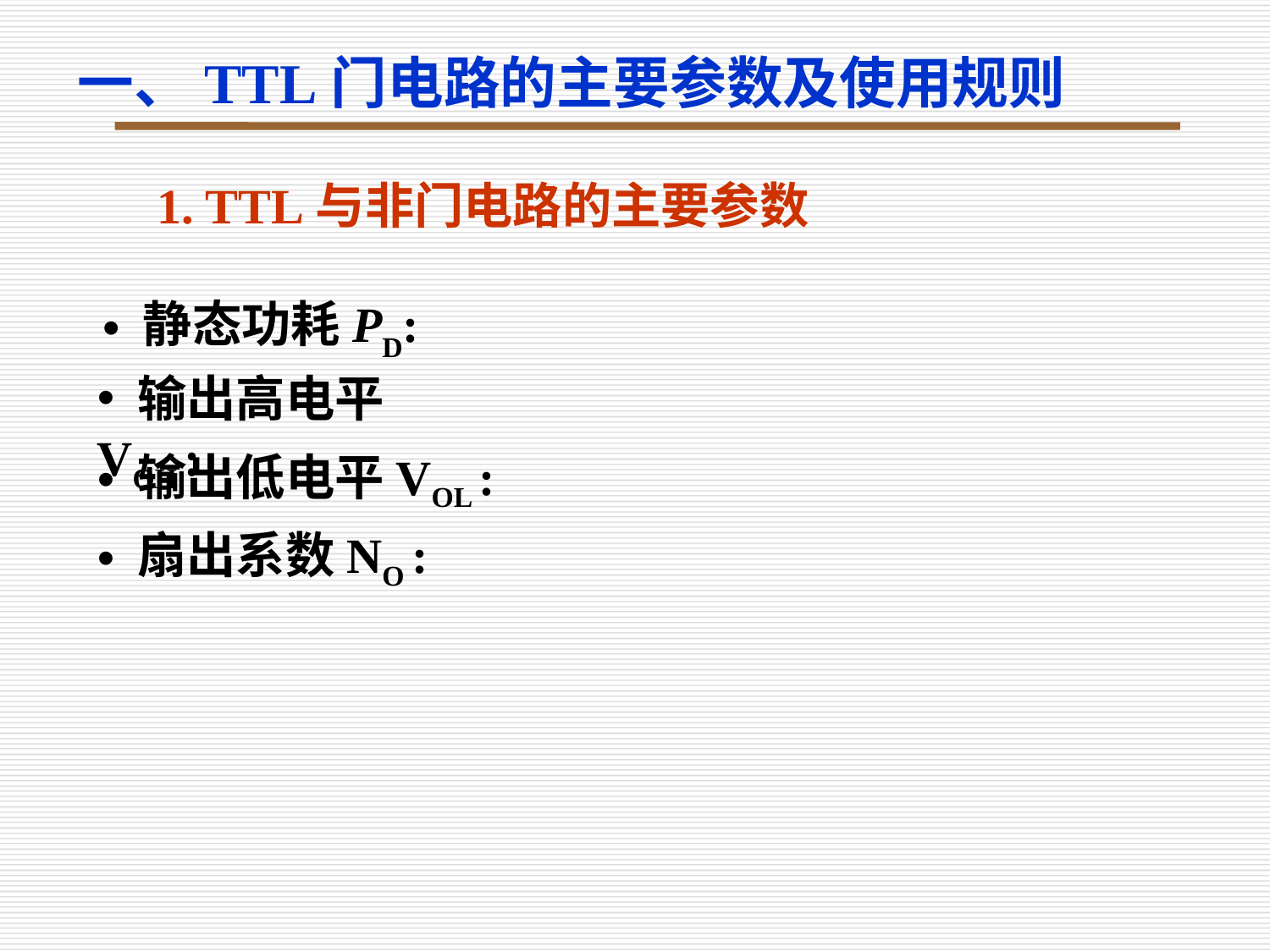

一、TTL门电路的主要参数及使用规则

1. TTL与非门电路的主要参数
 静态功耗PD:
 输出高电平VOH :
 输出低电平VOL :
 扇出系数NO :